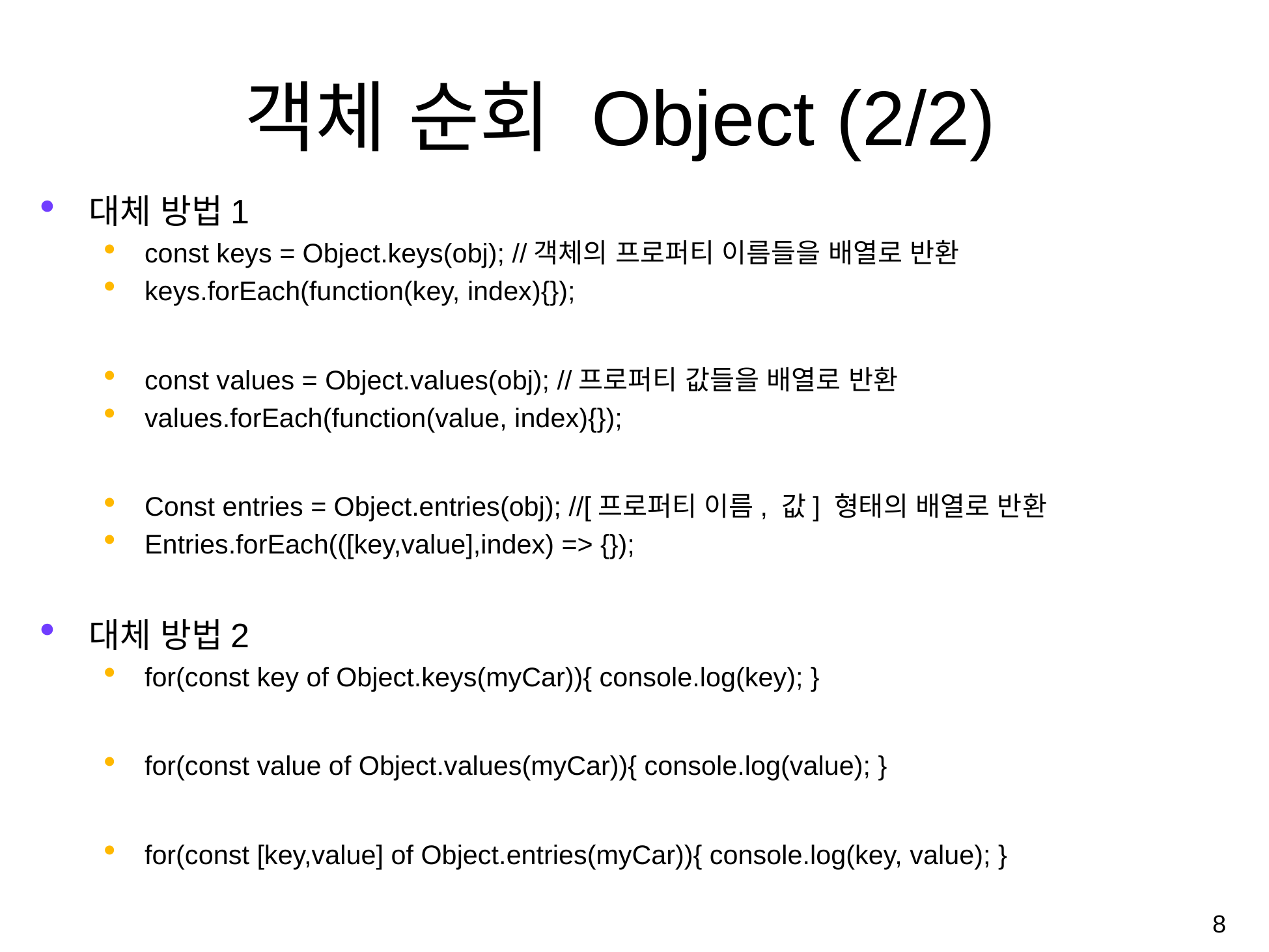

# 객체 순회 Object (2/2)
대체 방법1
const keys = Object.keys(obj); //객체의 프로퍼티 이름들을 배열로 반환
keys.forEach(function(key, index){});

const values = Object.values(obj); //프로퍼티 값들을 배열로 반환
values.forEach(function(value, index){});

Const entries = Object.entries(obj); //[프로퍼티 이름, 값] 형태의 배열로 반환
Entries.forEach(([key,value],index) => {});

대체 방법2
for(const key of Object.keys(myCar)){ console.log(key); }

for(const value of Object.values(myCar)){ console.log(value); }

for(const [key,value] of Object.entries(myCar)){ console.log(key, value); }

8